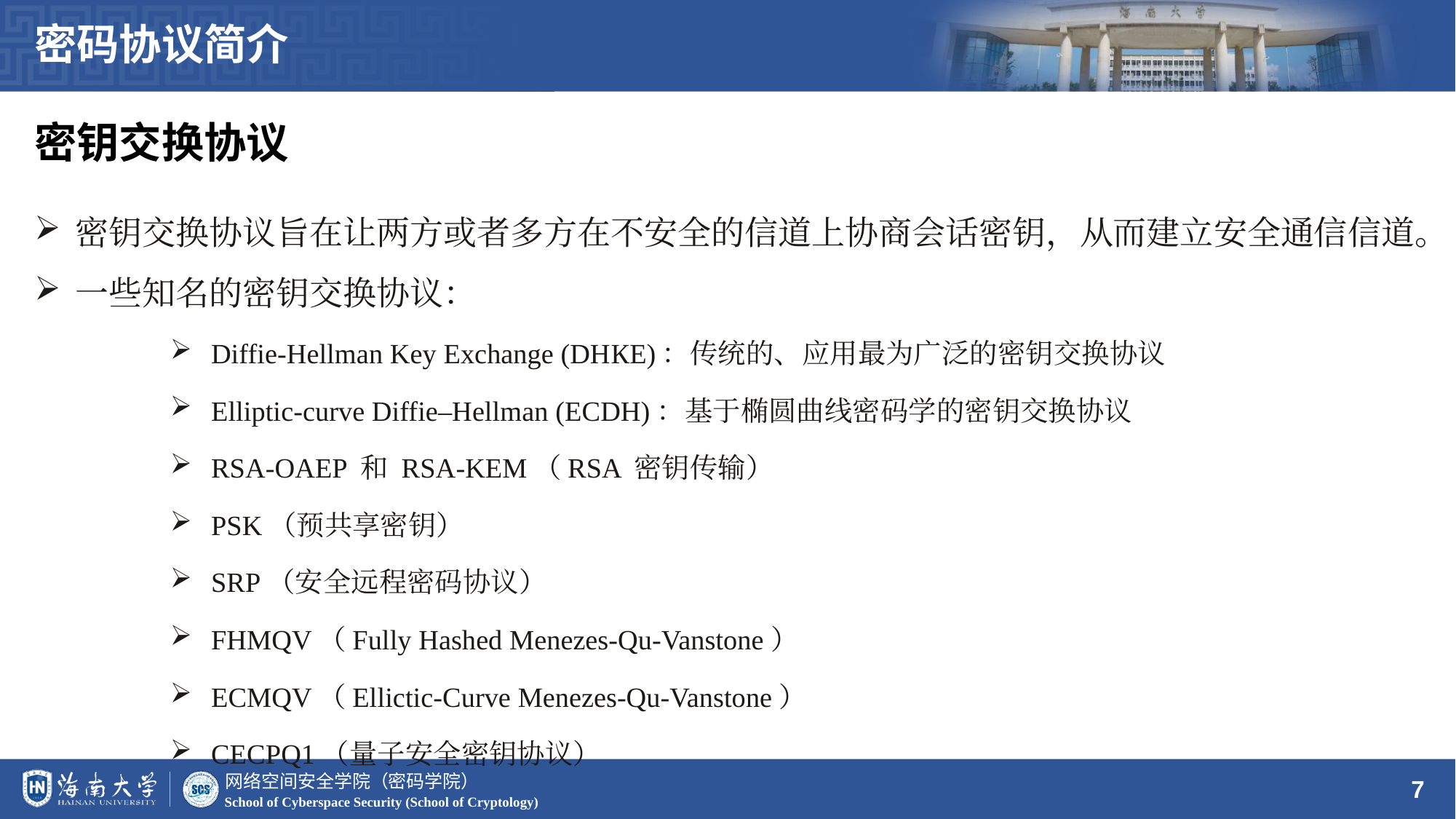

密码协议简介
密钥交换协议
密钥交换协议旨在让两方或者多方在不安全的信道上协商会话密钥，从而建立安全通信信道。
一些知名的密钥交换协议：
Diffie-Hellman Key Exchange (DHКЕ)：传统的、应用最为广泛的密钥交换协议
Elliptic-curve Diffie–Hellman (ECDH)：基于椭圆曲线密码学的密钥交换协议
RSA-OAEP 和 RSA-KEM（RSA 密钥传输）
PSK（预共享密钥）
SRP（安全远程密码协议）
FHMQV（Fully Hashed Menezes-Qu-Vanstone）
ECMQV（Ellictic-Curve Menezes-Qu-Vanstone）
CECPQ1（量子安全密钥协议）
7